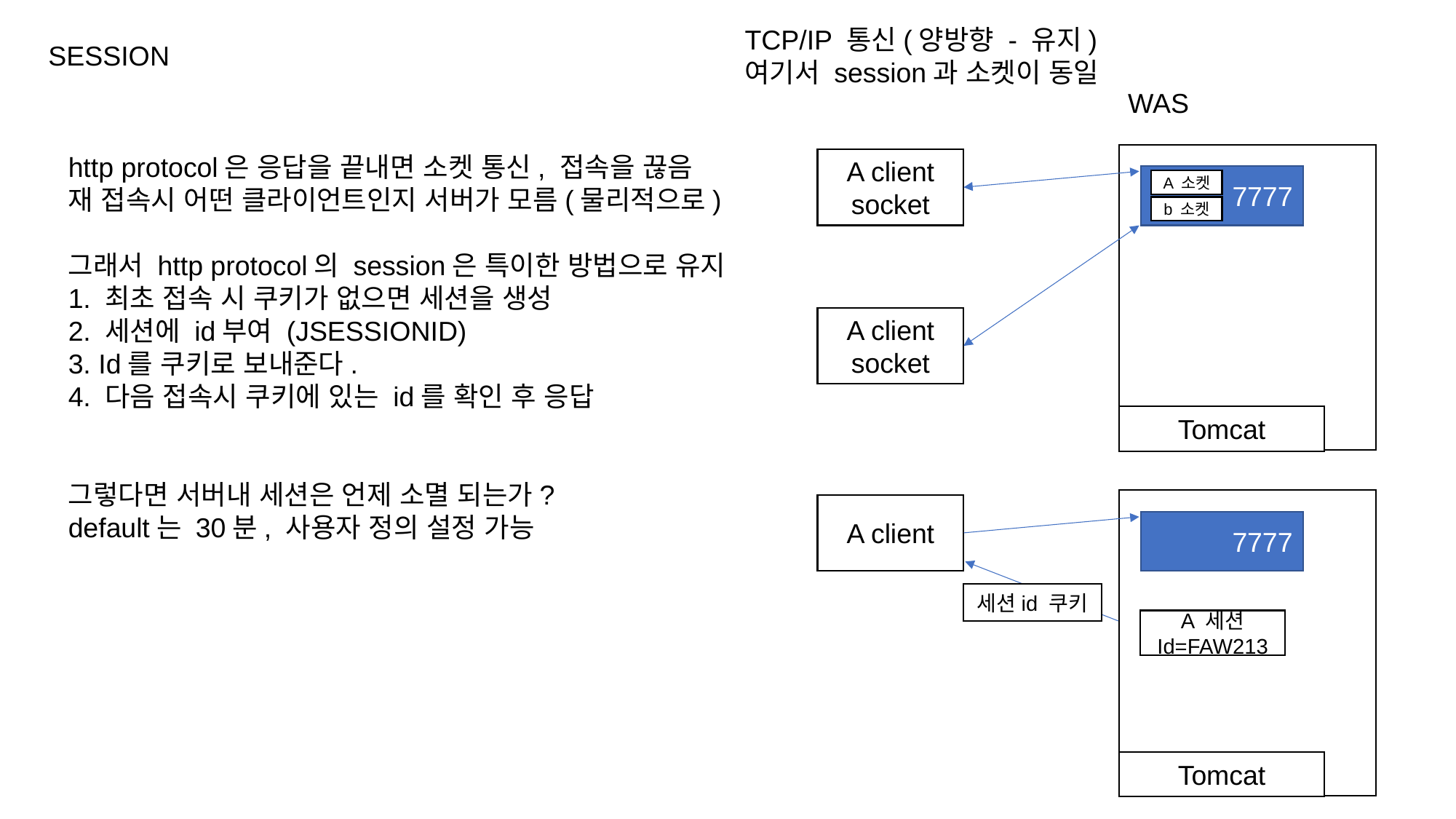

TCP/IP 통신(양방향 - 유지)
여기서 session과 소켓이 동일
SESSION
WAS

http protocol은 응답을 끝내면 소켓 통신, 접속을 끊음
재 접속시 어떤 클라이언트인지 서버가 모름(물리적으로)

그래서 http protocol의 session은 특이한 방법으로 유지
1. 최초 접속 시 쿠키가 없으면 세션을 생성
2. 세션에 id부여 (JSESSIONID)
3. Id를 쿠키로 보내준다.
4. 다음 접속시 쿠키에 있는 id를 확인 후 응답

그렇다면 서버내 세션은 언제 소멸 되는가?
default는 30분, 사용자 정의 설정 가능

A client
socket
7777
A 소켓
b 소켓
A client
socket
Tomcat

A client
7777
세션id 쿠키
A 세션
Id=FAW213
Tomcat